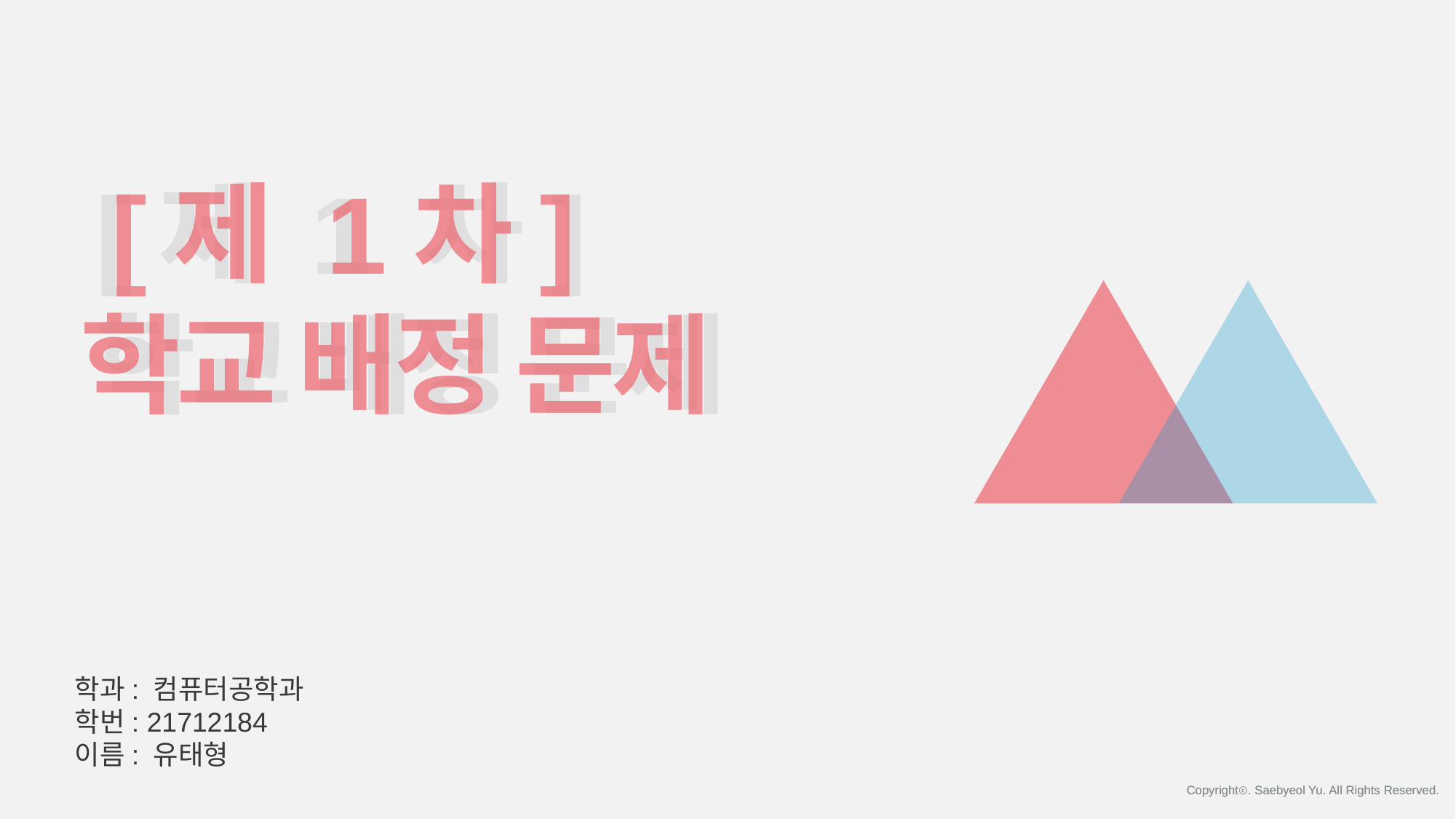

[제 1차]
학교 배정 문제
[제 1 차]
학교 배정 문제

학과: 컴퓨터공학과
학번: 21712184
이름: 유태형
Copyrightⓒ. Saebyeol Yu. All Rights Reserved.